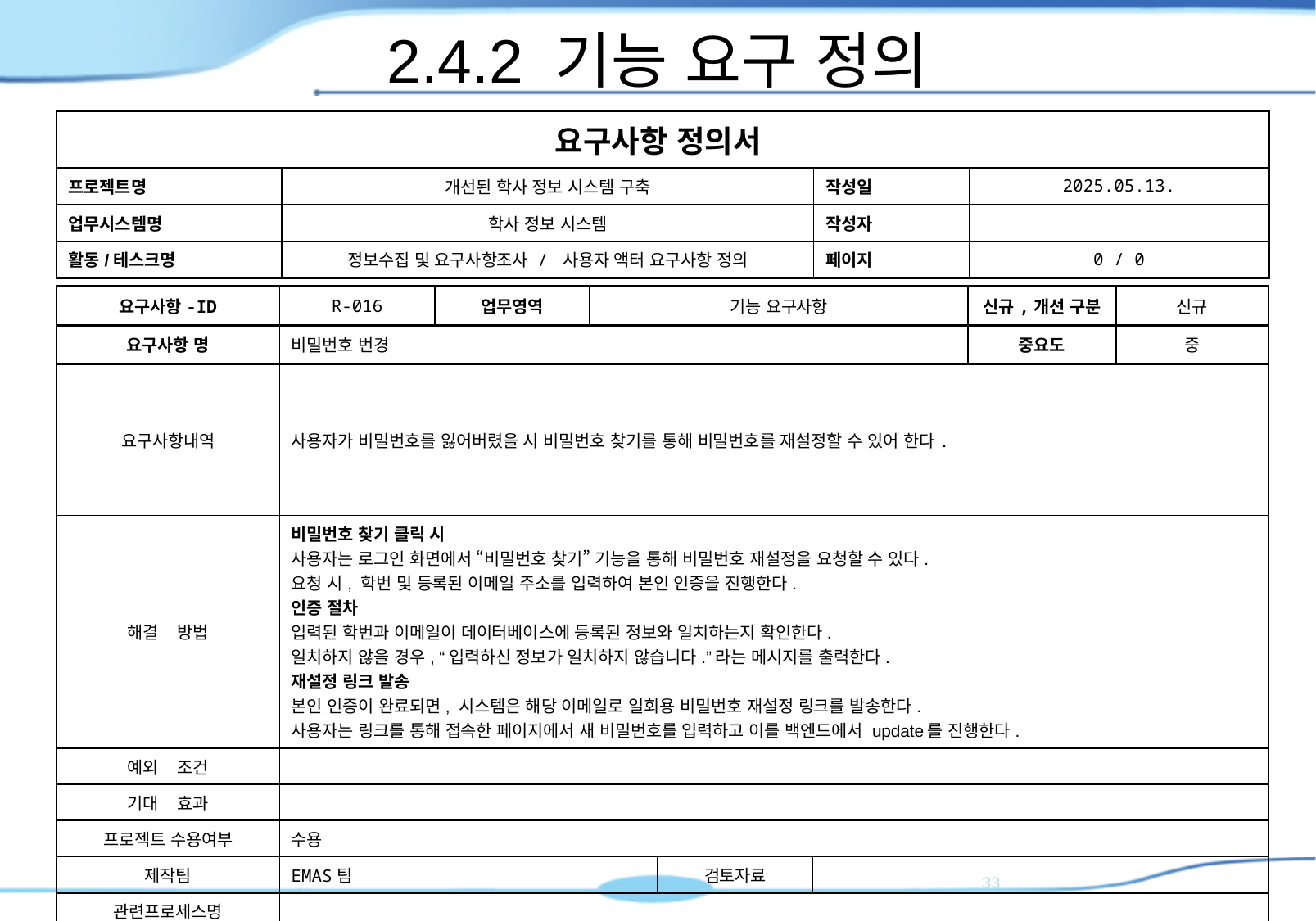

2.4.2 기능 요구 정의
| 요구사항 정의서 |  |  |  |
| --- | --- | --- | --- |
| 프로젝트명 | 개선된 학사 정보 시스템 구축 | 작성일 | 2025.05.13. |
| 업무시스템명 | 학사 정보 시스템 | 작성자 |  |
| 활동/테스크명 | 정보수집 및 요구사항조사 / 사용자 액터 요구사항 정의 | 페이지 | 0 / 0 |
| 요구사항-ID | R-016 | 업무영역 | 기능 요구사항 |  |  | 신규,개선 구분 | 신규 |
| --- | --- | --- | --- | --- | --- | --- | --- |
| 요구사항 명 | 비밀번호 번경 |  |  |  |  | 중요도 | 중 |
| 요구사항내역 | 사용자가 비밀번호를 잃어버렸을 시 비밀번호 찾기를 통해 비밀번호를 재설정할 수 있어 한다. |  |  |  |  |  |  |
| 해결 방법 | 비밀번호 찾기 클릭 시 사용자는 로그인 화면에서 “비밀번호 찾기” 기능을 통해 비밀번호 재설정을 요청할 수 있다. 요청 시, 학번 및 등록된 이메일 주소를 입력하여 본인 인증을 진행한다. 인증 절차 입력된 학번과 이메일이 데이터베이스에 등록된 정보와 일치하는지 확인한다. 일치하지 않을 경우, “입력하신 정보가 일치하지 않습니다.”라는 메시지를 출력한다. 재설정 링크 발송 본인 인증이 완료되면, 시스템은 해당 이메일로 일회용 비밀번호 재설정 링크를 발송한다. 사용자는 링크를 통해 접속한 페이지에서 새 비밀번호를 입력하고 이를 백엔드에서 update를 진행한다. |  |  |  |  |  |  |
| 예외 조건 |  |  |  |  |  |  |  |
| 기대 효과 |  |  |  |  |  |  |  |
| 프로젝트 수용여부 | 수용 |  |  |  |  |  |  |
| 제작팀 | EMAS팀 |  |  | 검토자료 |  |  |  |
| 관련프로세스명 |  |  |  |  |  |  |  |
33